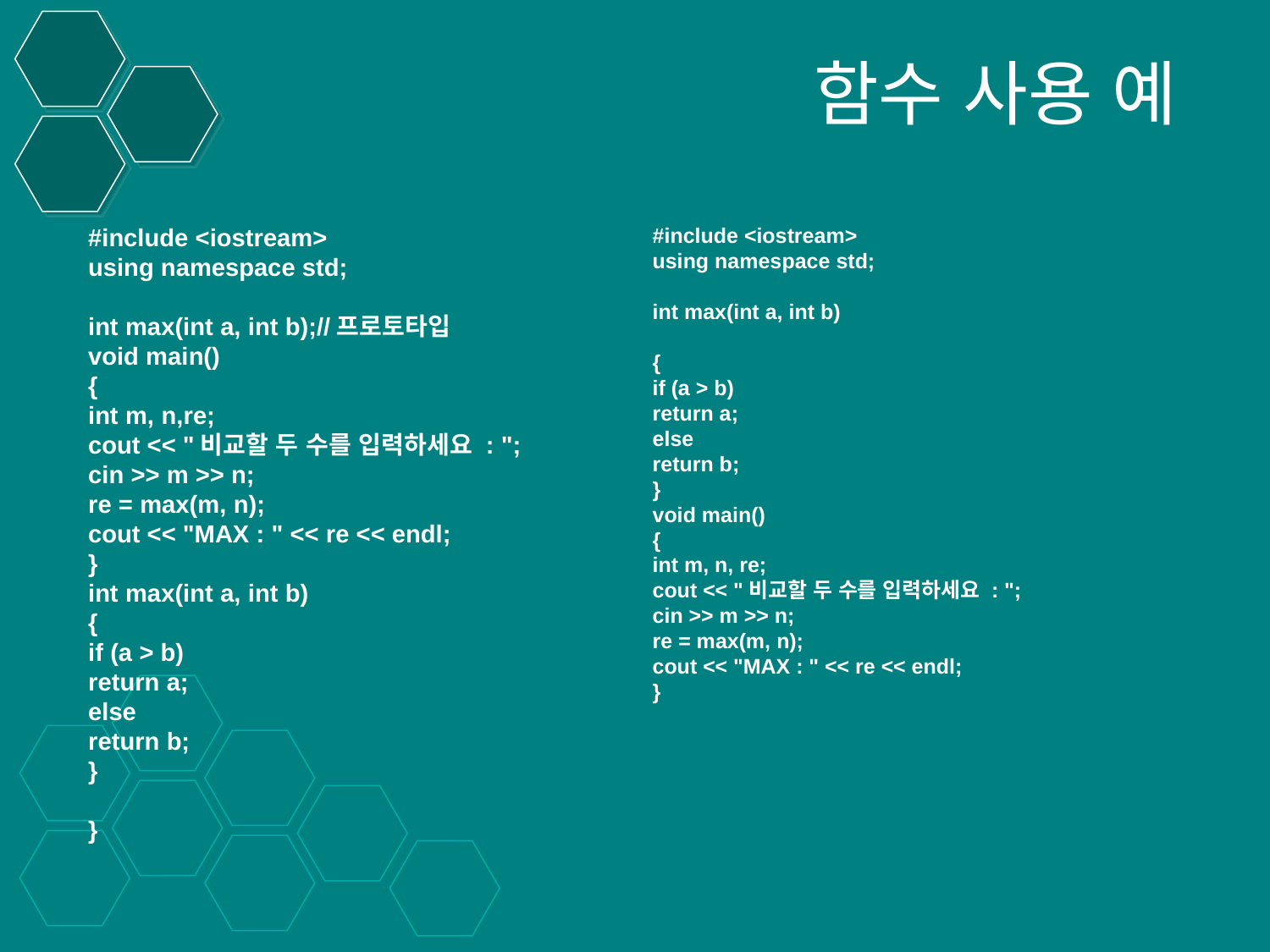

# 함수 사용 예
#include <iostream>
using namespace std;

int max(int a, int b);//프로토타입
void main()
{
int m, n,re;
cout << "비교할 두 수를 입력하세요 : ";
cin >> m >> n;
re = max(m, n);
cout << "MAX : " << re << endl;
}
int max(int a, int b)
{
if (a > b)
return a;
else
return b;
}

}
#include <iostream>
using namespace std;

int max(int a, int b)

{
if (a > b)
return a;
else
return b;
}
void main()
{
int m, n, re;
cout << "비교할 두 수를 입력하세요 : ";
cin >> m >> n;
re = max(m, n);
cout << "MAX : " << re << endl;
}